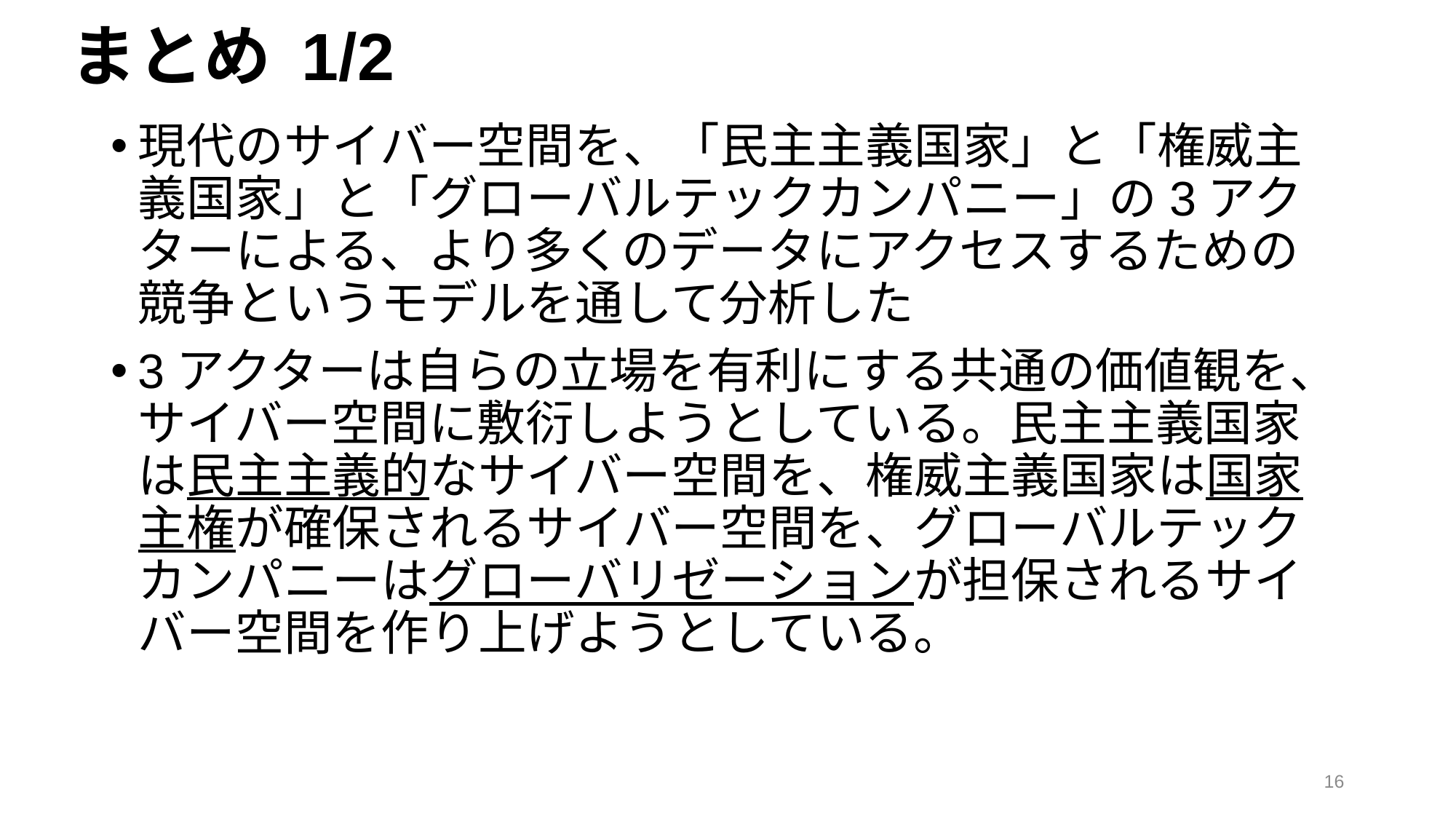

# まとめ 1/2
現代のサイバー空間を、「民主主義国家」と「権威主義国家」と「グローバルテックカンパニー」の3アクターによる、より多くのデータにアクセスするための競争というモデルを通して分析した
3アクターは自らの立場を有利にする共通の価値観を、サイバー空間に敷衍しようとしている。民主主義国家は民主主義的なサイバー空間を、権威主義国家は国家主権が確保されるサイバー空間を、グローバルテックカンパニーはグローバリゼーションが担保されるサイバー空間を作り上げようとしている。
16